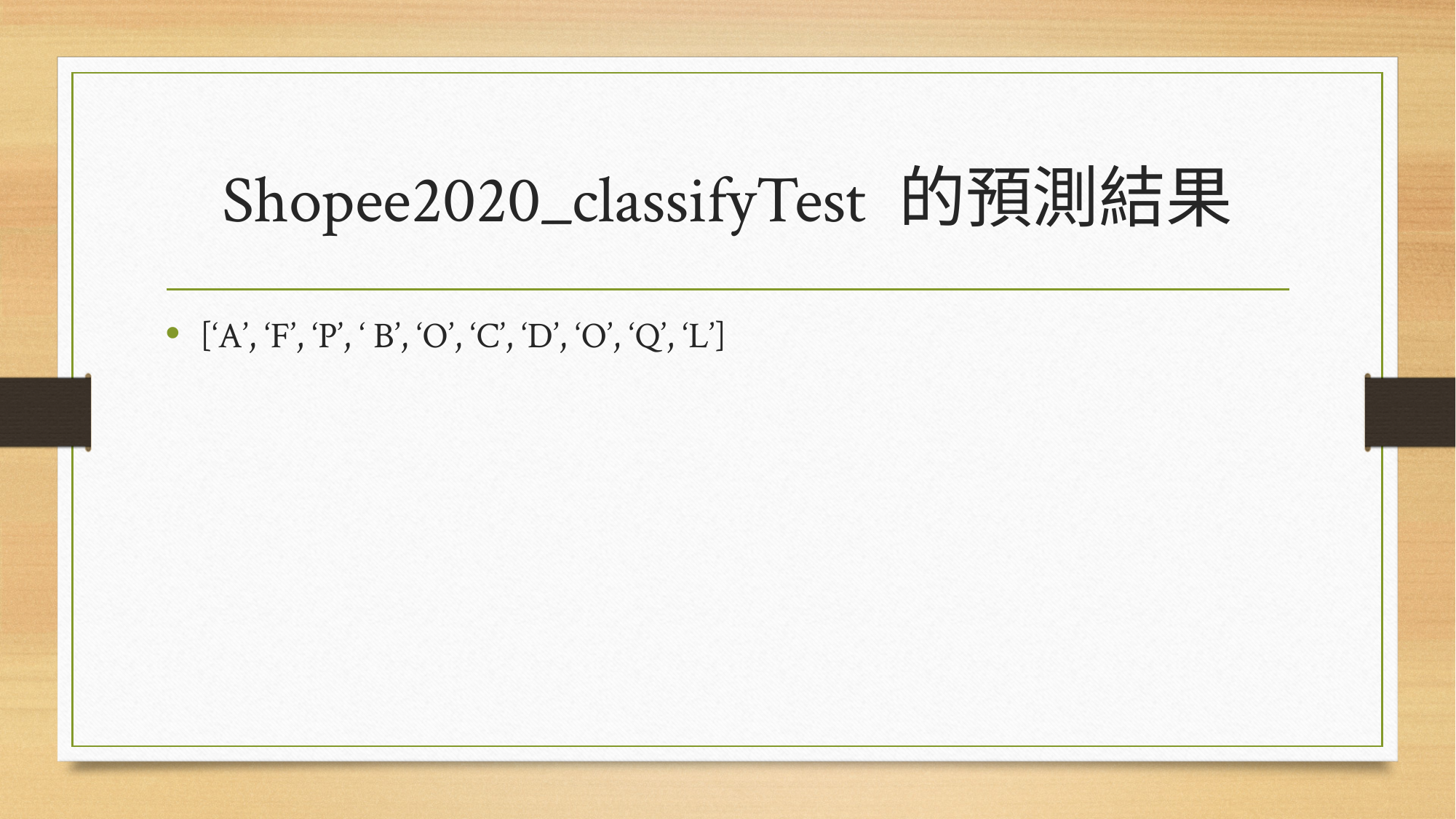

# Shopee2020_classifyTest 的預測結果
[‘A’, ‘F’, ‘P’, ‘ B’, ‘O’, ‘C’, ‘D’, ‘O’, ‘Q’, ‘L’]